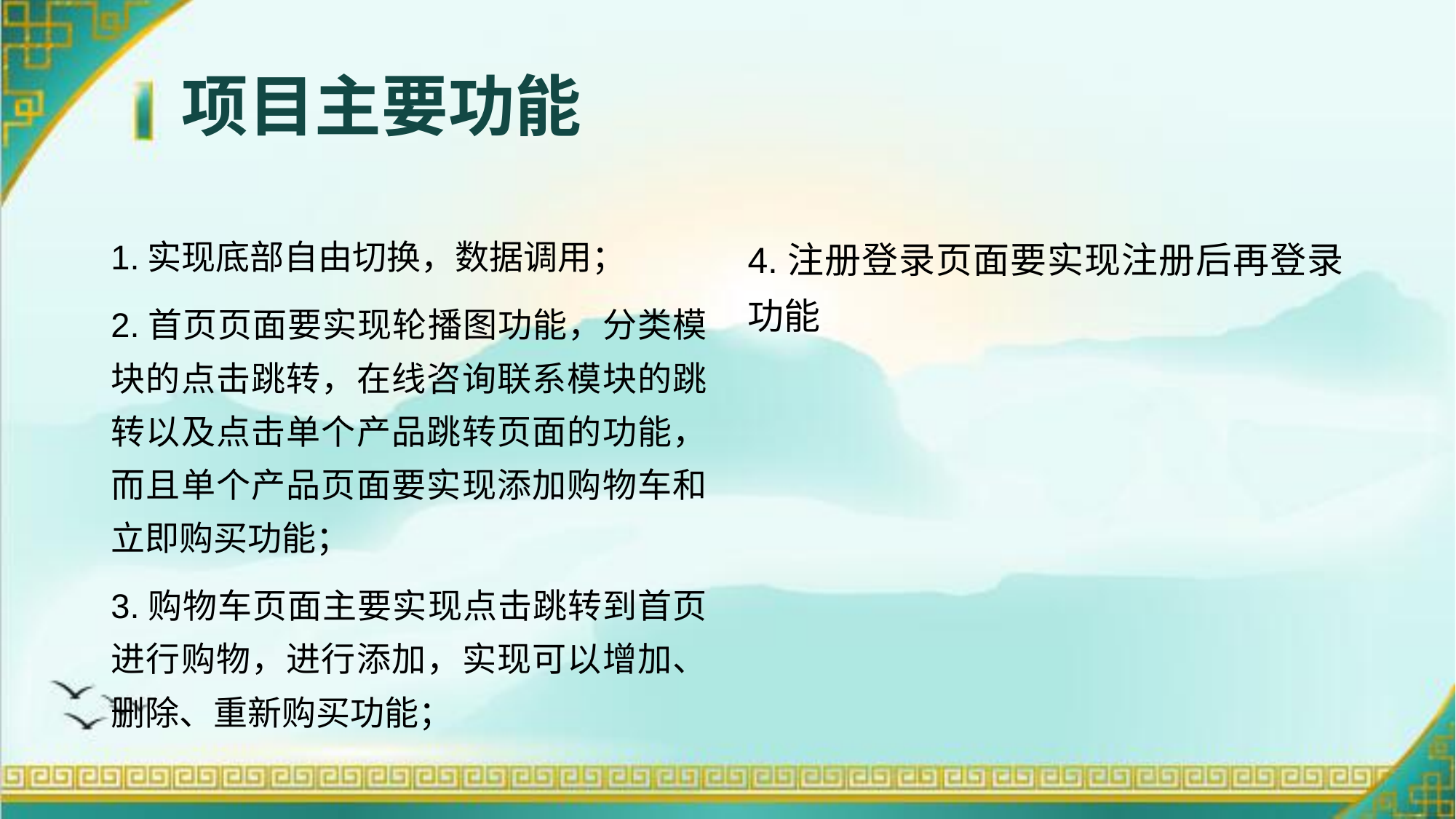

# 项目主要功能
1.实现底部自由切换，数据调用；
2.首页页面要实现轮播图功能，分类模块的点击跳转，在线咨询联系模块的跳转以及点击单个产品跳转页面的功能，而且单个产品页面要实现添加购物车和立即购买功能；
3.购物车页面主要实现点击跳转到首页进行购物，进行添加，实现可以增加、删除、重新购买功能；
4.注册登录页面要实现注册后再登录功能